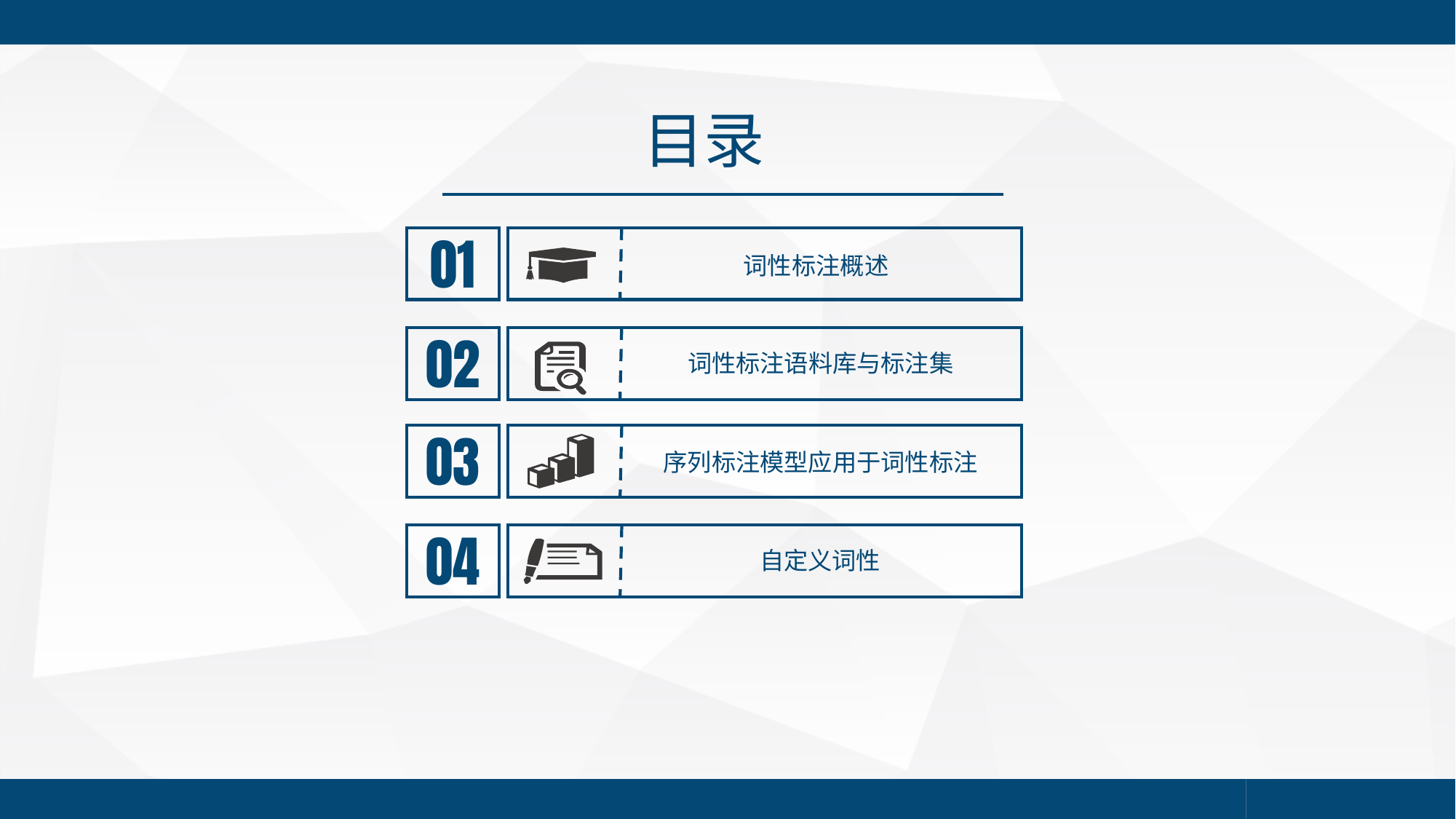

目录

01

词性标注概述

02

词性标注语料库与标注集

03

序列标注模型应用于词性标注

04

自定义词性